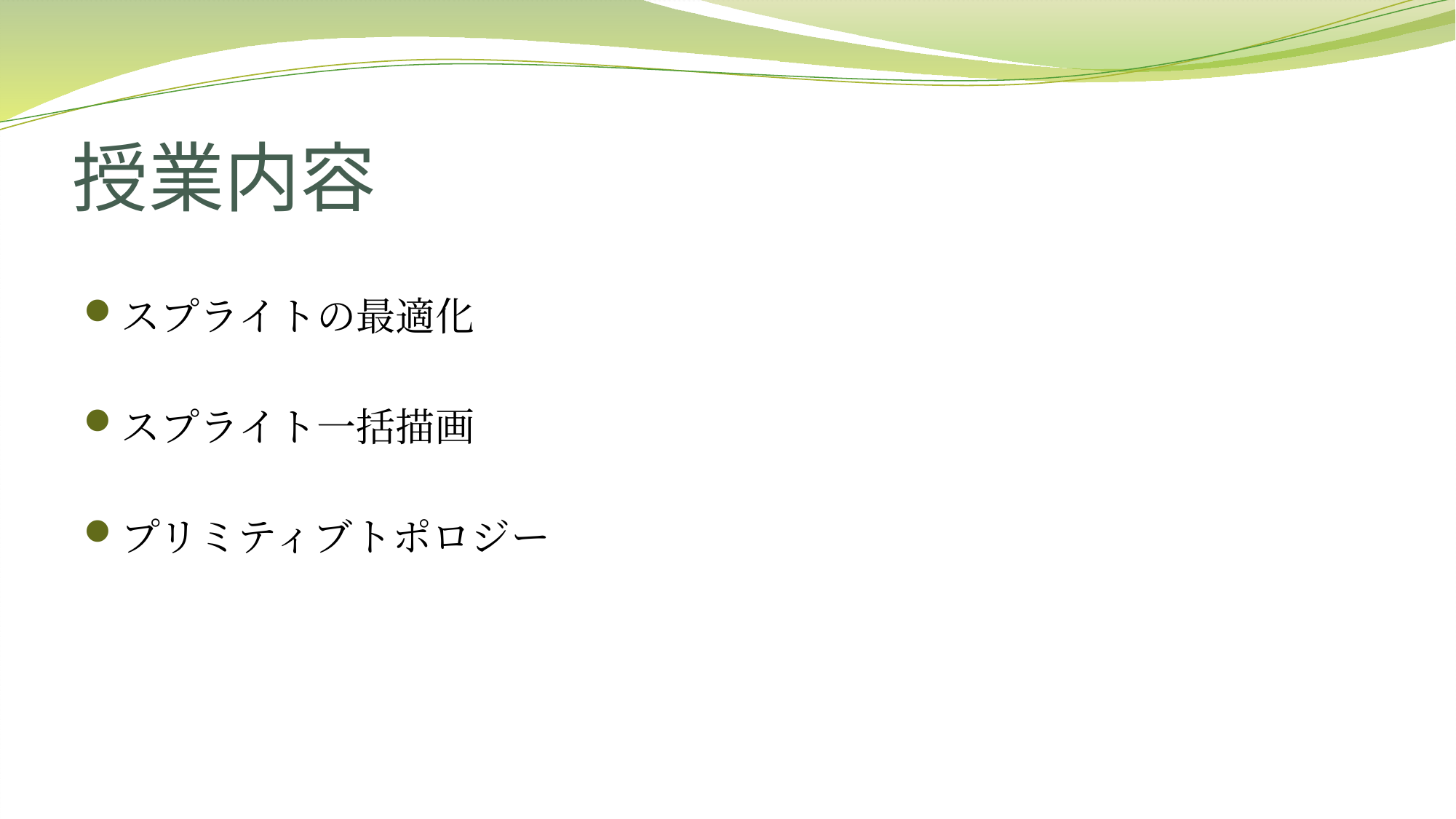

# 授業内容

スプライトの最適化

スプライト一括描画

プリミティブトポロジー